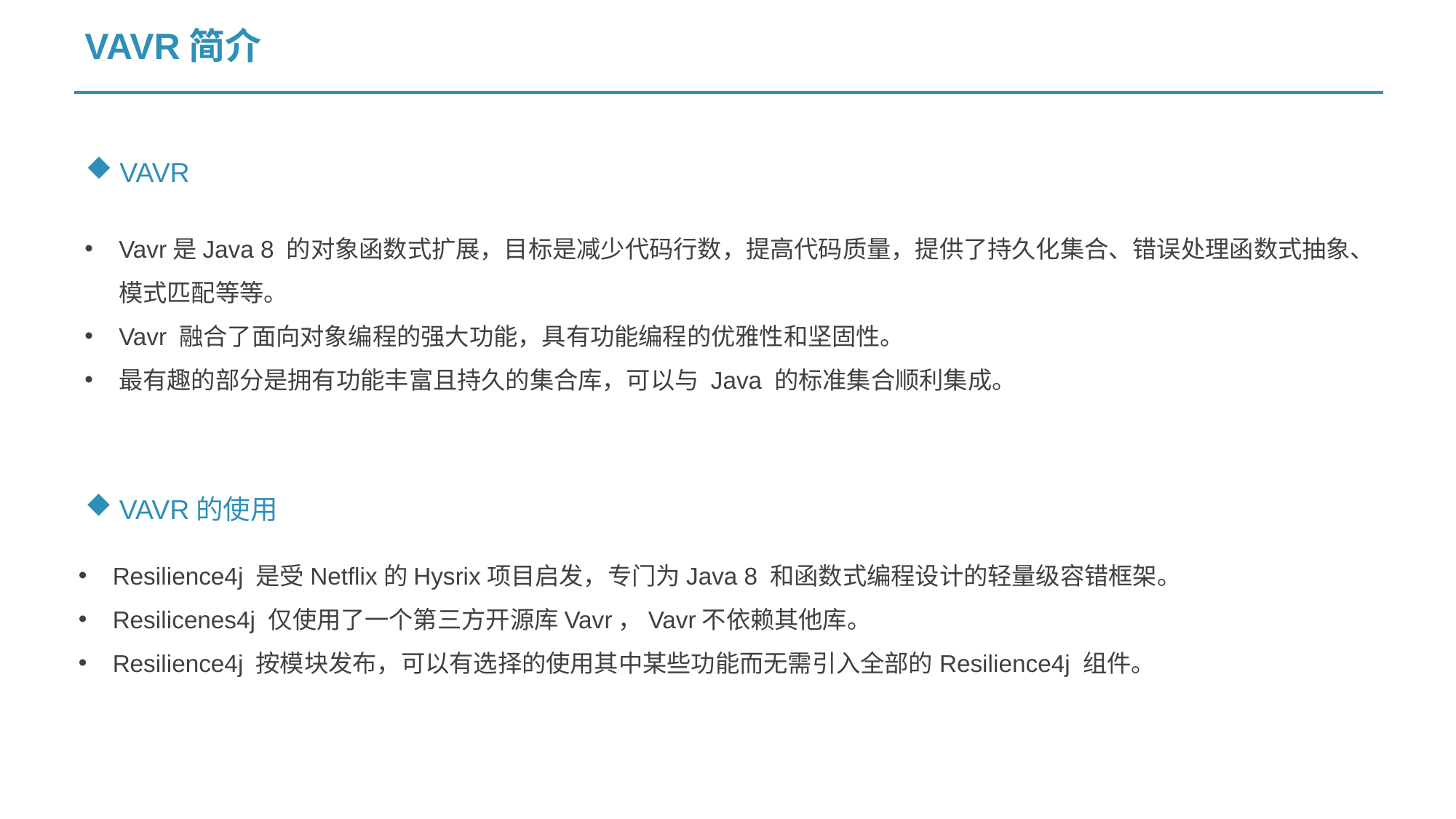

VAVR简介
VAVR
Vavr是Java 8 的对象函数式扩展，目标是减少代码行数，提高代码质量，提供了持久化集合、错误处理函数式抽象、模式匹配等等。
Vavr 融合了面向对象编程的强大功能，具有功能编程的优雅性和坚固性。
最有趣的部分是拥有功能丰富且持久的集合库，可以与 Java 的标准集合顺利集成。
VAVR的使用
Resilience4j 是受Netflix的Hysrix项目启发，专门为Java 8 和函数式编程设计的轻量级容错框架。
Resilicenes4j 仅使用了一个第三方开源库Vavr，Vavr不依赖其他库。
Resilience4j 按模块发布，可以有选择的使用其中某些功能而无需引入全部的Resilience4j 组件。